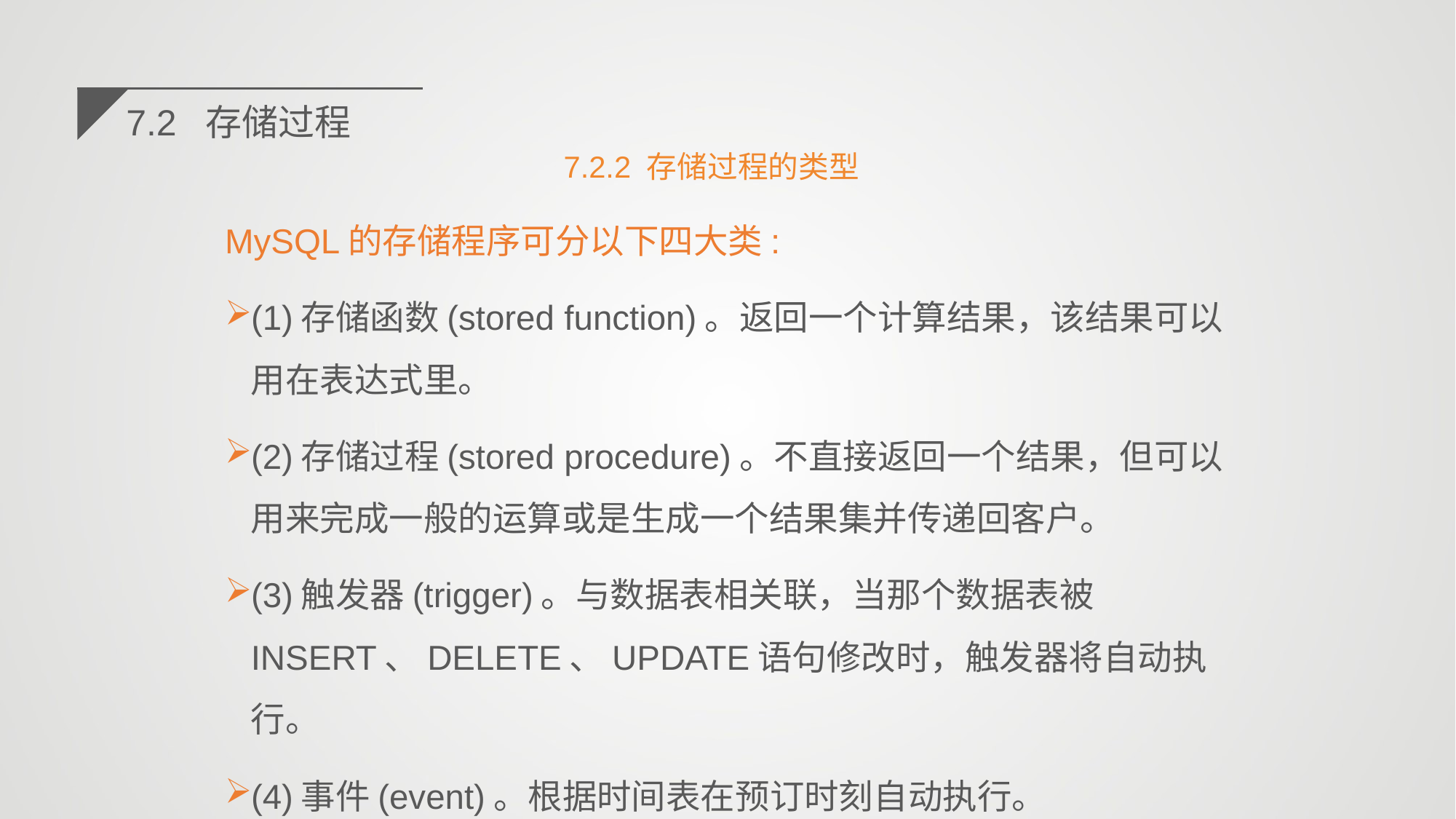

7.2  存储过程

7.2.2 存储过程的类型
MySQL的存储程序可分以下四大类:
(1)存储函数(stored function)。返回一个计算结果，该结果可以用在表达式里。
(2)存储过程(stored procedure)。不直接返回一个结果，但可以用来完成一般的运算或是生成一个结果集并传递回客户。
(3)触发器(trigger)。与数据表相关联，当那个数据表被INSERT、DELETE、UPDATE语句修改时，触发器将自动执行。
(4)事件(event)。根据时间表在预订时刻自动执行。